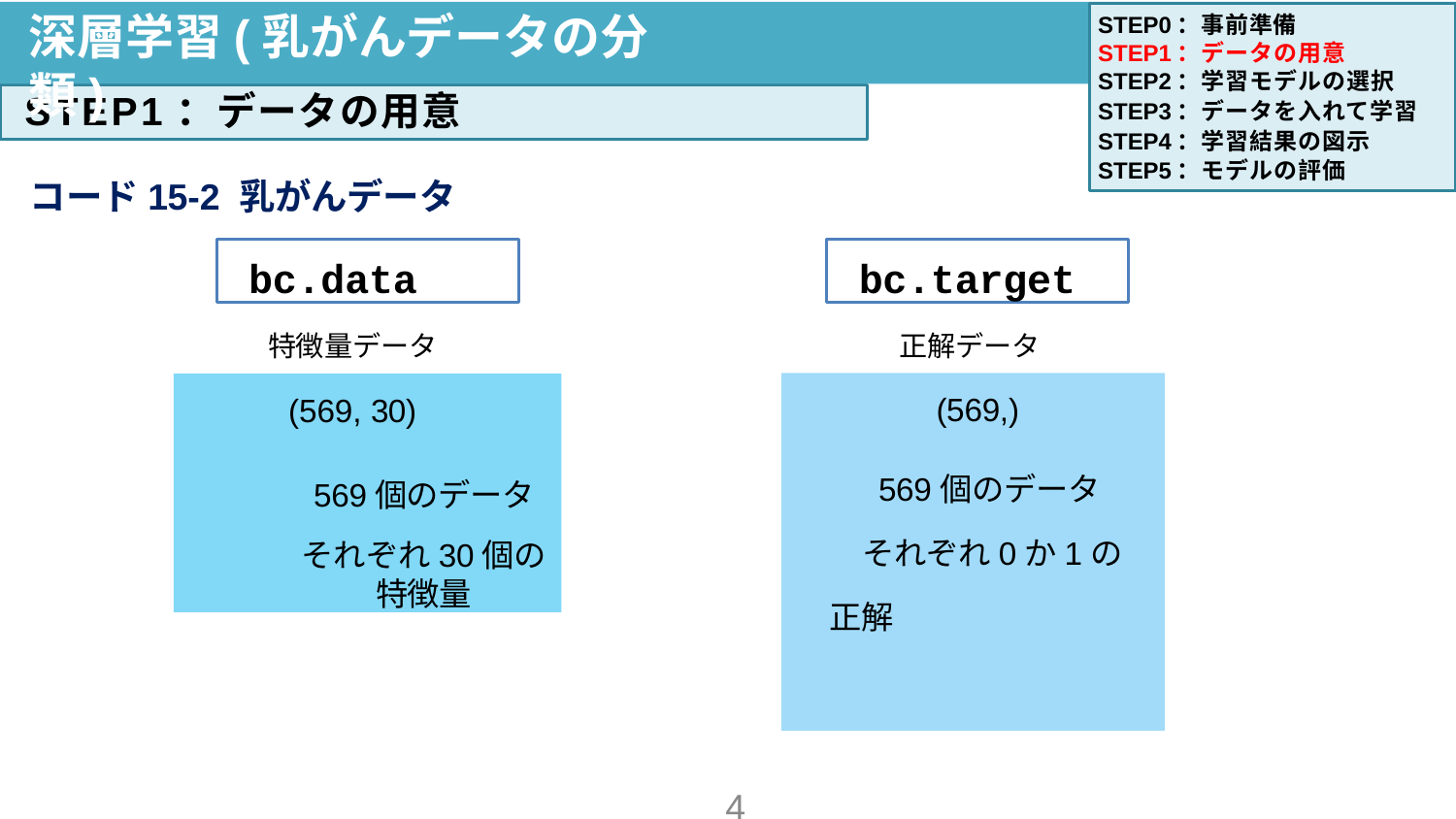

# 深層学習(乳がんデータの分類)
STEP0：事前準備 STEP1：データの用意 STEP2：学習モデルの選択
STEP1：データの用意
コード15-2 乳がんデータ
STEP3：データを入れて学習 STEP4：学習結果の図示 STEP5：モデルの評価
bc.data
bc.target
特徴量データ
正解データ

(569, 30)

569個のデータ
それぞれ30個の特徴量
(569,)
569個のデータ　それぞれ0か1の正解
4